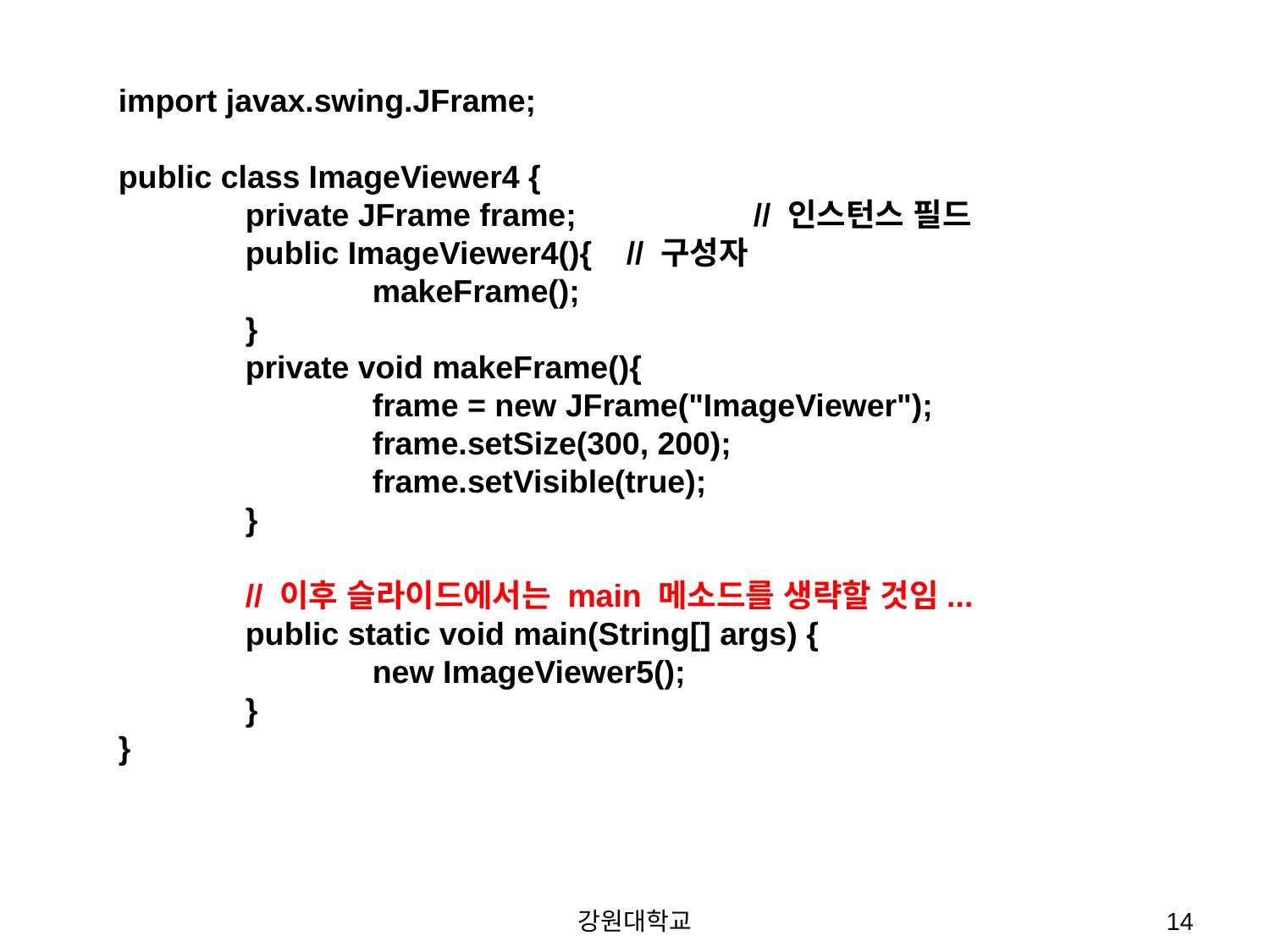

import javax.swing.JFrame;

public class ImageViewer4 {
	private JFrame frame;		// 인스턴스 필드
	public ImageViewer4(){	// 구성자
		makeFrame();
	}
	private void makeFrame(){
		frame = new JFrame("ImageViewer");
		frame.setSize(300, 200);
		frame.setVisible(true);
	}

	// 이후 슬라이드에서는 main 메소드를 생략할 것임...
	public static void main(String[] args) {					new ImageViewer5();
	}
}
강원대학교
14